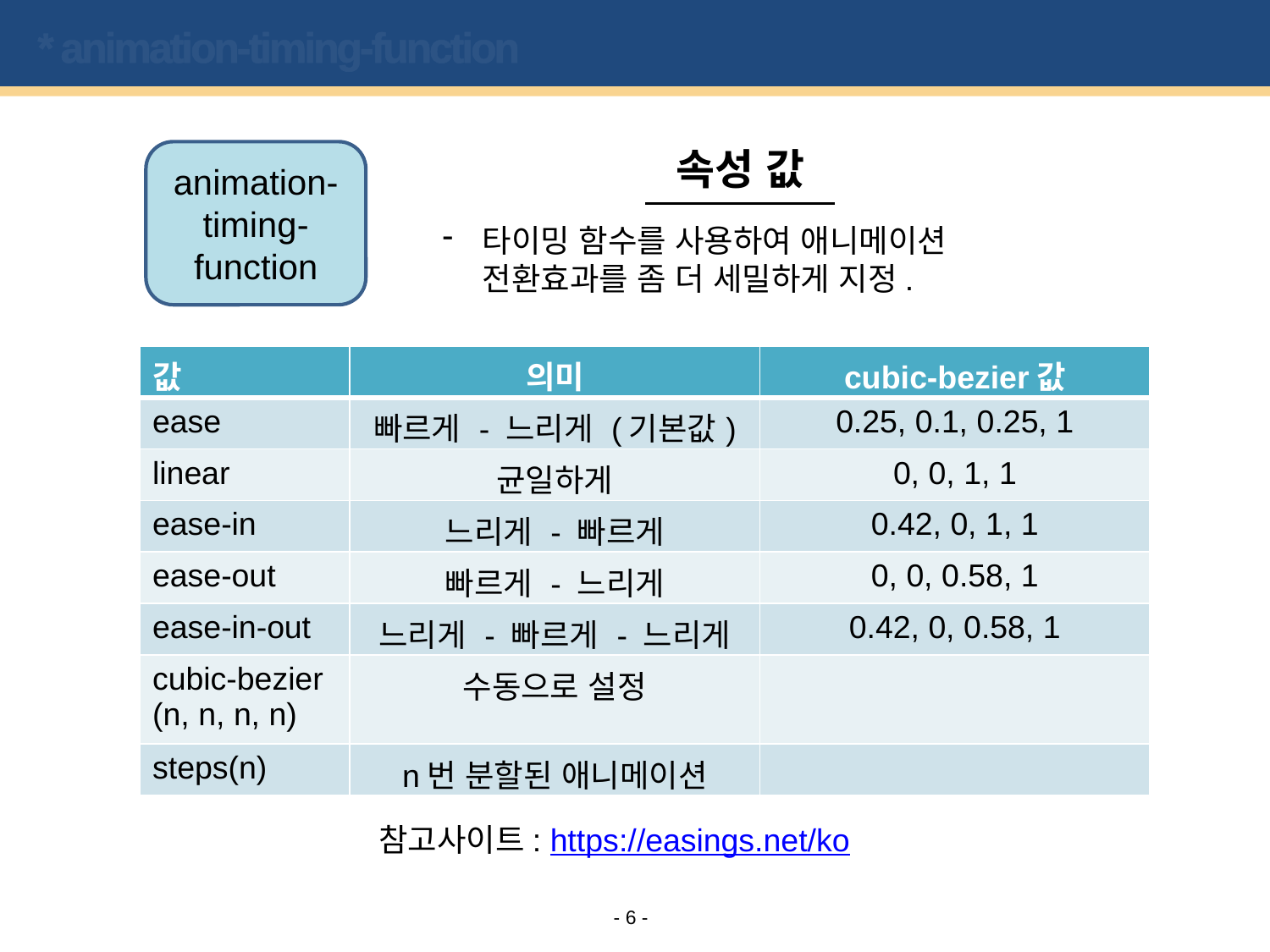

# * animation-timing-function
속성 값
animation-timing-function
타이밍 함수를 사용하여 애니메이션 전환효과를 좀 더 세밀하게 지정.
| 값 | 의미 | cubic-bezier값 |
| --- | --- | --- |
| ease | 빠르게 - 느리게 (기본값) | 0.25, 0.1, 0.25, 1 |
| linear | 균일하게 | 0, 0, 1, 1 |
| ease-in | 느리게 - 빠르게 | 0.42, 0, 1, 1 |
| ease-out | 빠르게 - 느리게 | 0, 0, 0.58, 1 |
| ease-in-out | 느리게 - 빠르게 - 느리게 | 0.42, 0, 0.58, 1 |
| cubic-bezier (n, n, n, n) | 수동으로 설정 |  |
| steps(n) | n번 분할된 애니메이션 |  |
참고사이트: https://easings.net/ko